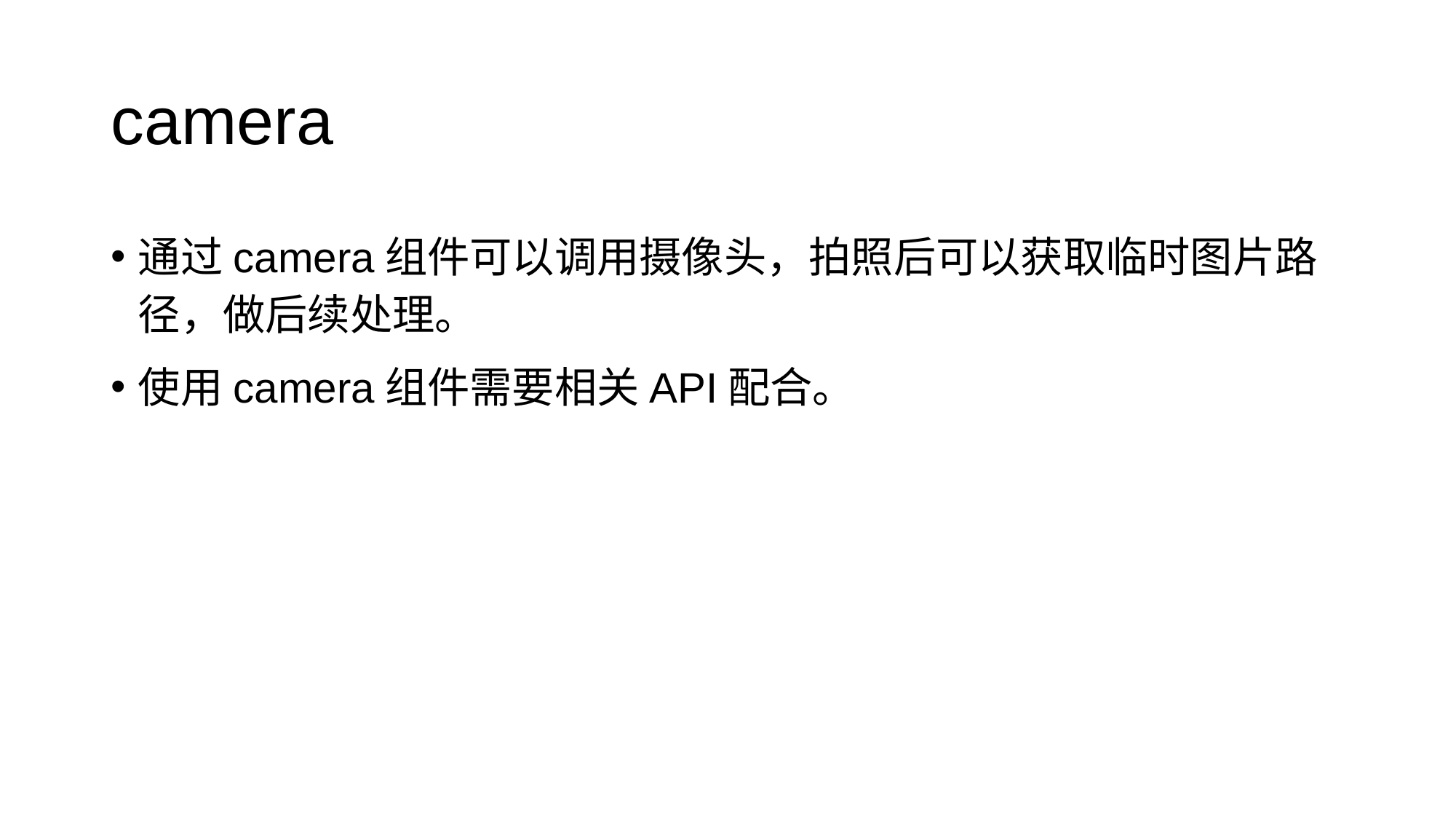

# camera
通过camera组件可以调用摄像头，拍照后可以获取临时图片路径，做后续处理。
使用camera组件需要相关API配合。